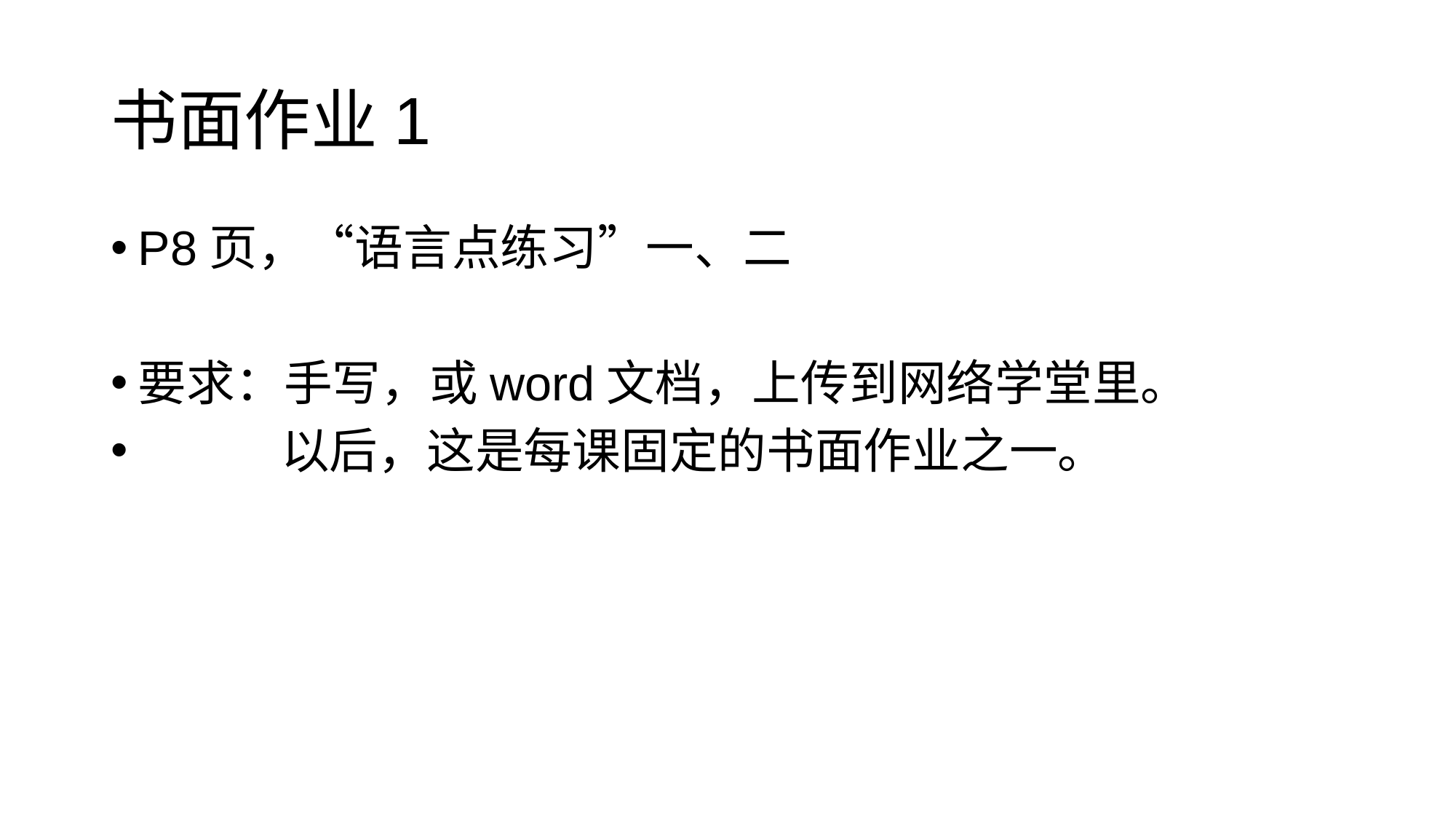

# 书面作业1
P8页，“语言点练习”一、二

要求：手写，或word文档，上传到网络学堂里。
            以后，这是每课固定的书面作业之一。